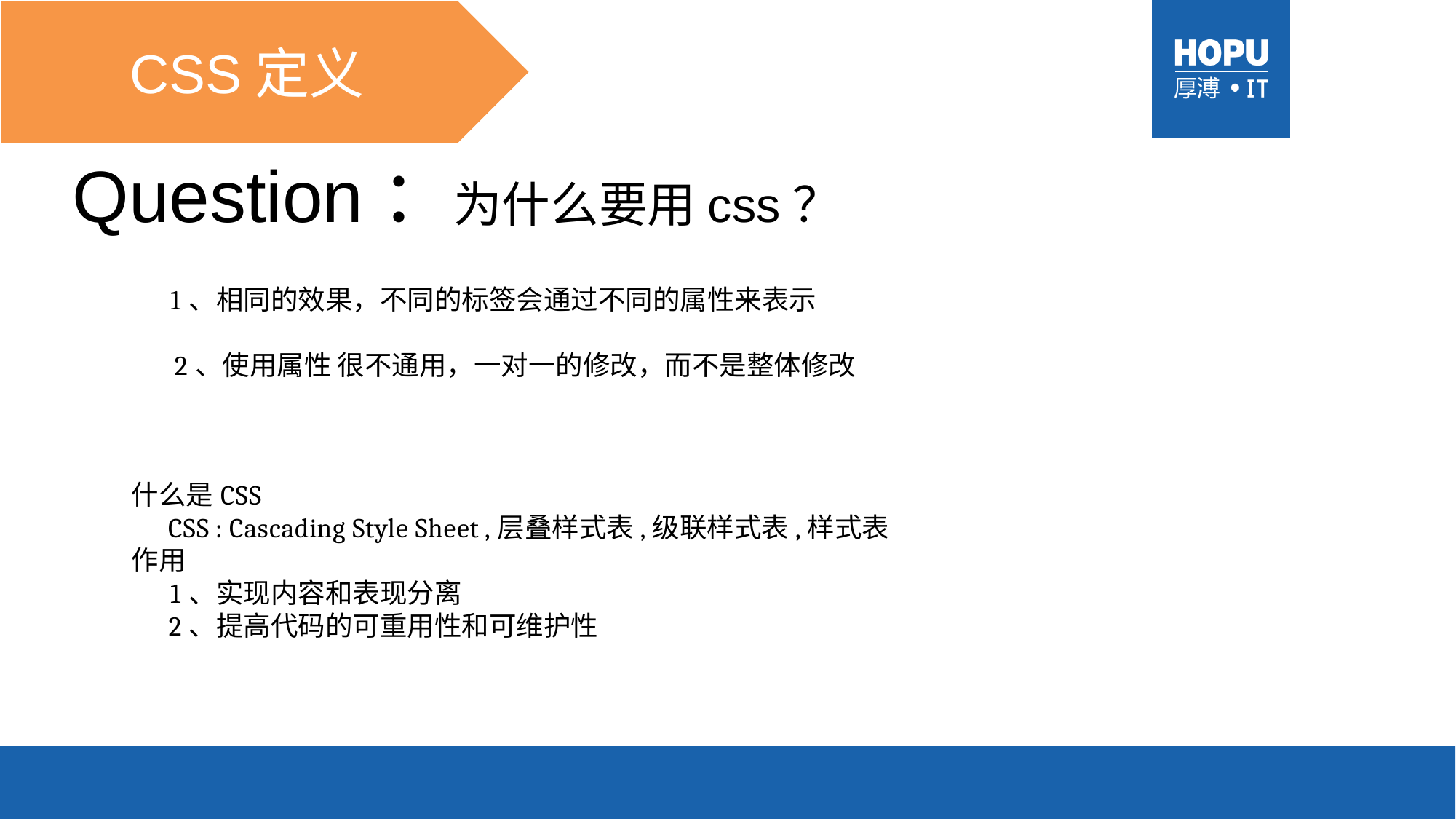

CSS定义
Question：为什么要用css？
1、相同的效果，不同的标签会通过不同的属性来表示

 2、使用属性 很不通用，一对一的修改，而不是整体修改
什么是CSS
      CSS : Cascading Style Sheet ,层叠样式表,级联样式表,样式表
作用
      1、实现内容和表现分离
      2、提高代码的可重用性和可维护性